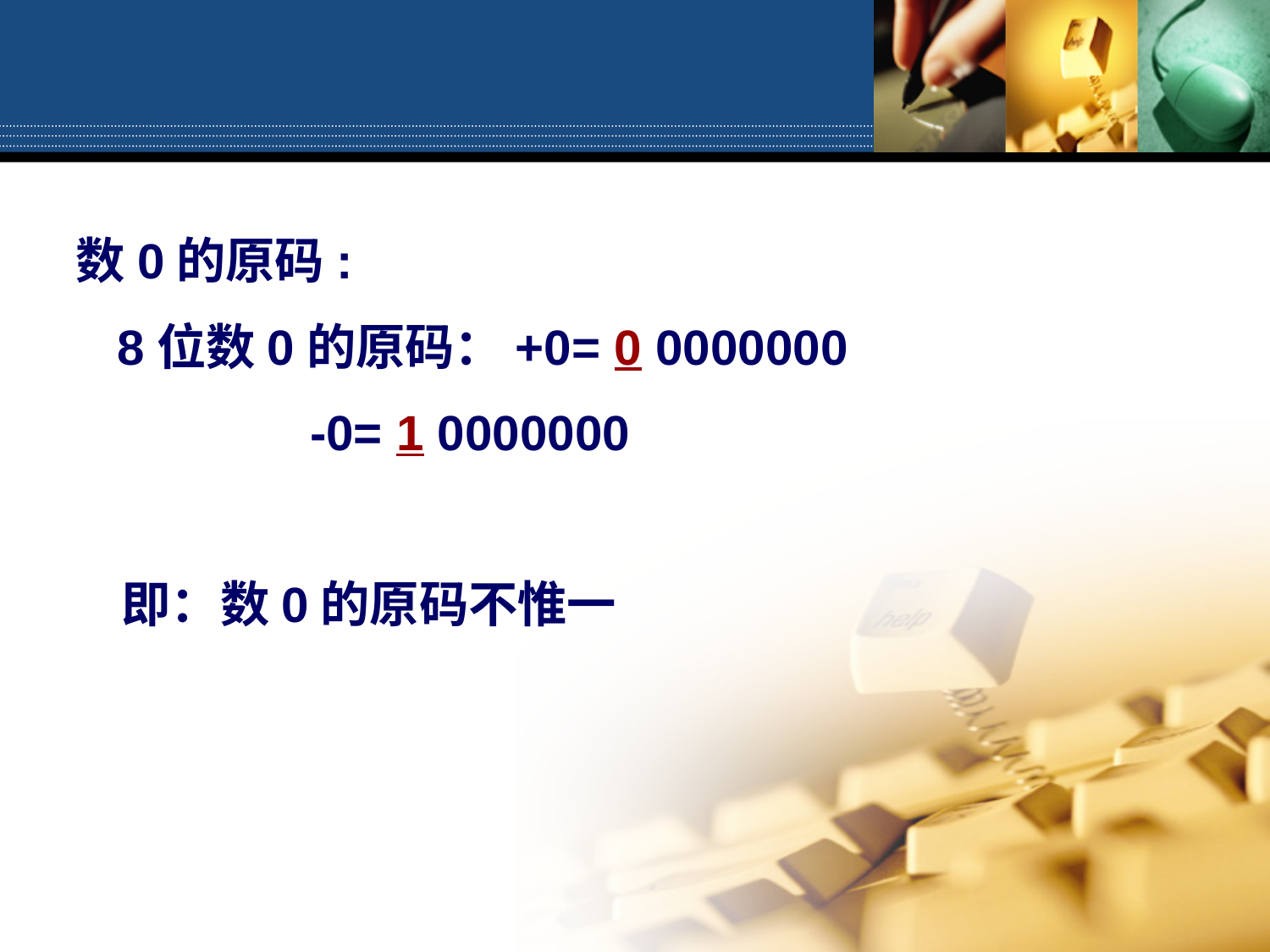

数0的原码:
   8位数0的原码：+0= 0 0000000
                 -0= 1 0000000

   即：数0的原码不惟一